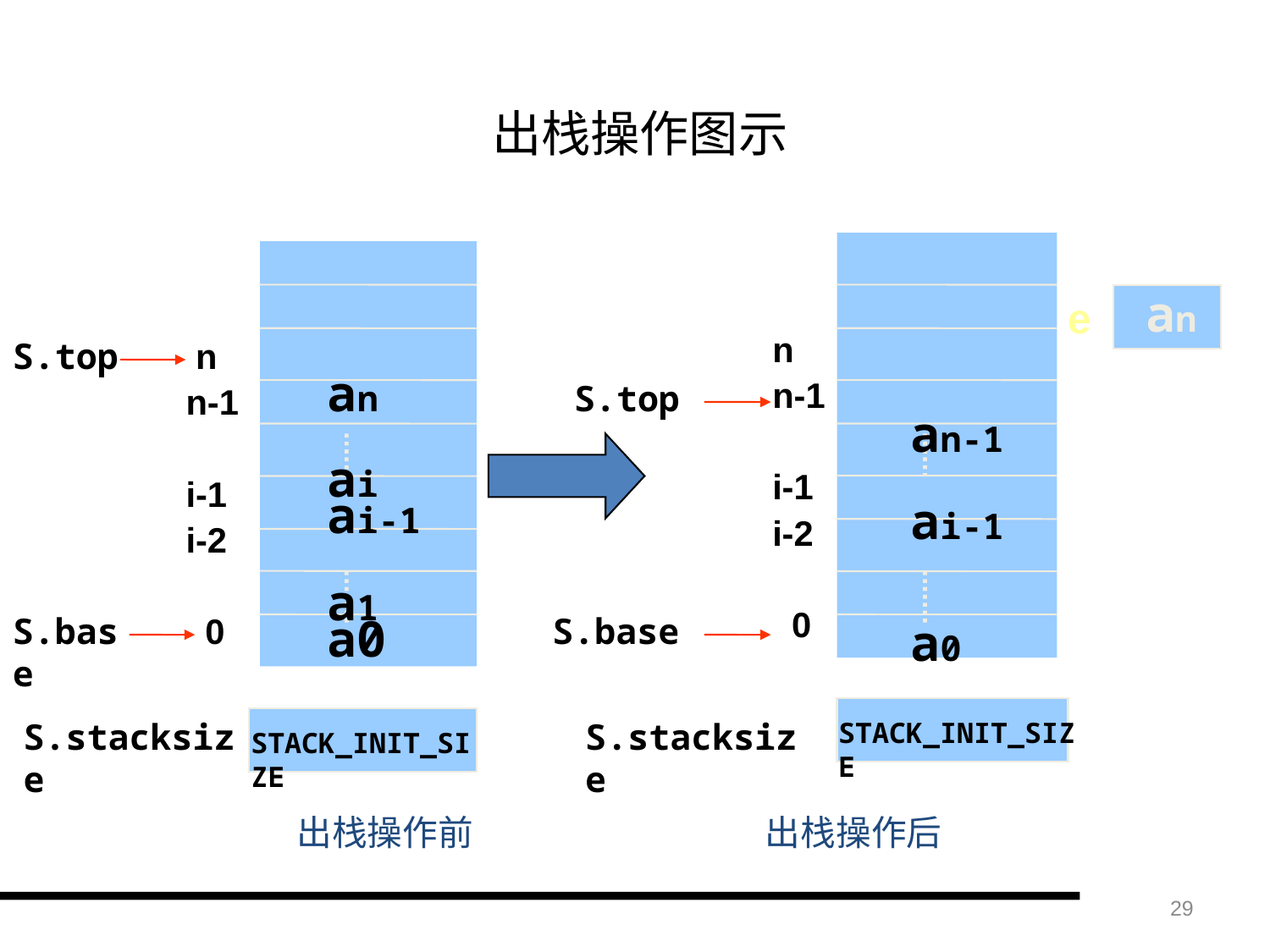

# 出栈操作图示

an

ai
ai-1

a1
a0
 n
n-1

i-1
i-2

  0

STACK_INIT_SIZE
S.top

S.base

S.stacksize

n
n-1

i-1
i-2

  0

an-1

ai-1

a0
S.top

S.base

STACK_INIT_SIZE
S.stacksize
e

an

    出栈操作前
    出栈操作后
29